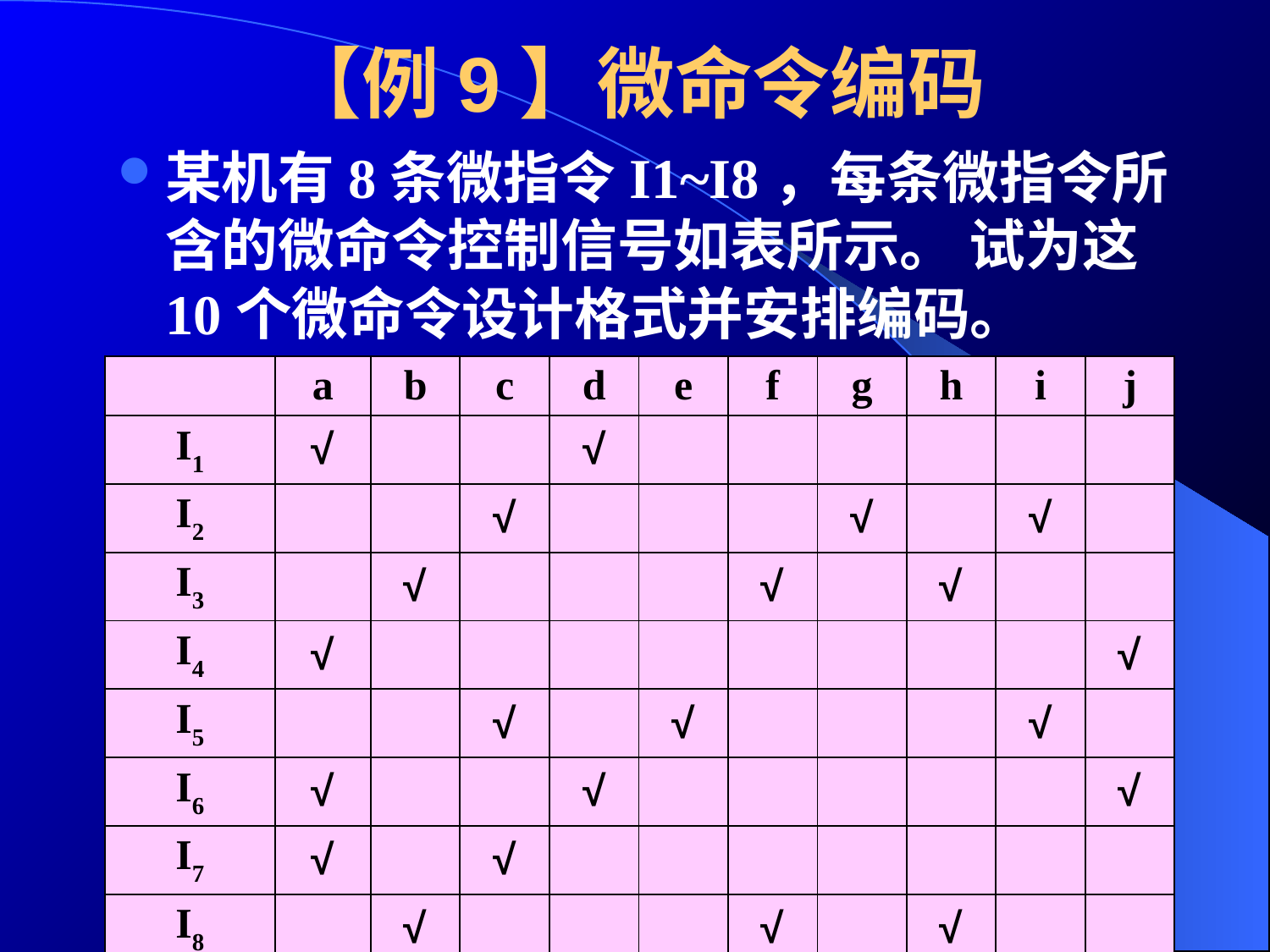

# 【例9】微命令编码
某机有8条微指令I1~I8，每条微指令所含的微命令控制信号如表所示。 试为这10个微命令设计格式并安排编码。
|  | a | b | c | d | e | f | g | h | i | j |
| --- | --- | --- | --- | --- | --- | --- | --- | --- | --- | --- |
| I1 | √ |  |  | √ |  |  |  |  |  |  |
| I2 |  |  | √ |  |  |  | √ |  | √ |  |
| I3 |  | √ |  |  |  | √ |  | √ |  |  |
| I4 | √ |  |  |  |  |  |  |  |  | √ |
| I5 |  |  | √ |  | √ |  |  |  | √ |  |
| I6 | √ |  |  | √ |  |  |  |  |  | √ |
| I7 | √ |  | √ |  |  |  |  |  |  |  |
| I8 |  | √ |  |  |  | √ |  | √ |  |  |